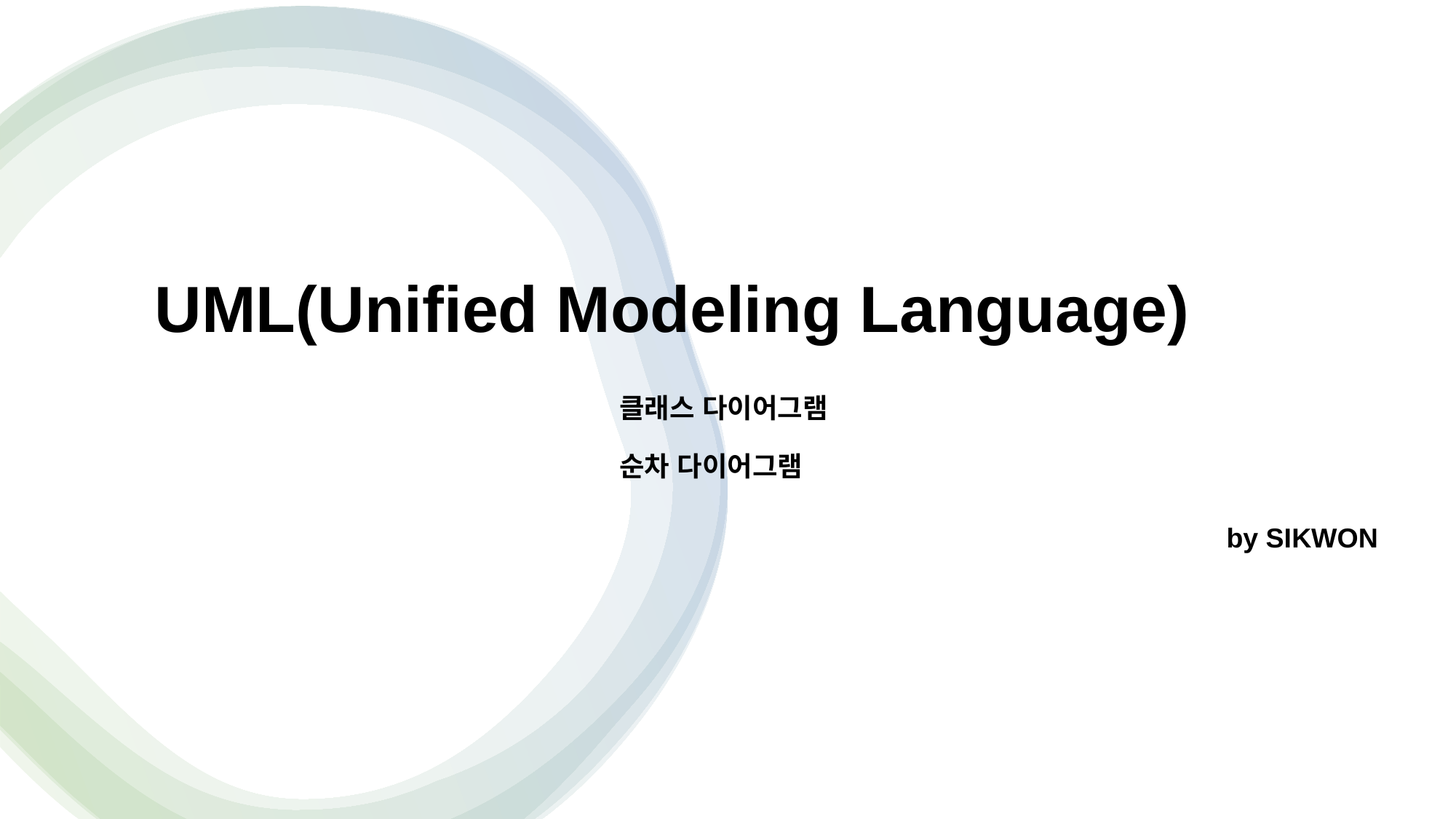

UML(Unified Modeling Language)
클래스 다이어그램

순차 다이어그램

|  | by SIKWON |
| --- | --- |
|  |  |
|  |  |